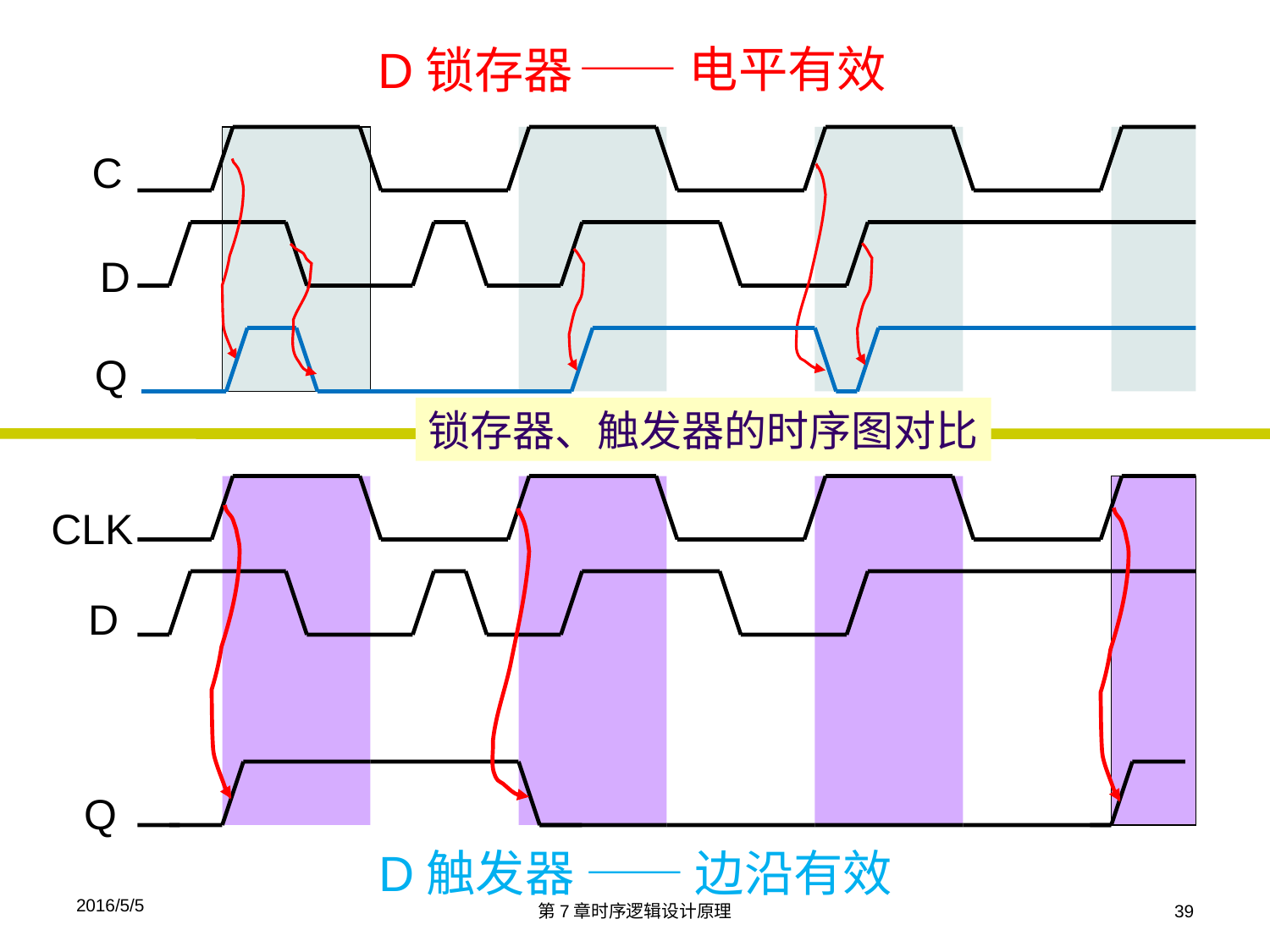

——电平有效
D锁存器

C
D

Q

锁存器、触发器的时序图对比

CLK
D

Q

D触发器 —— 边沿有效
2016/5/5
第7章时序逻辑设计原理
39